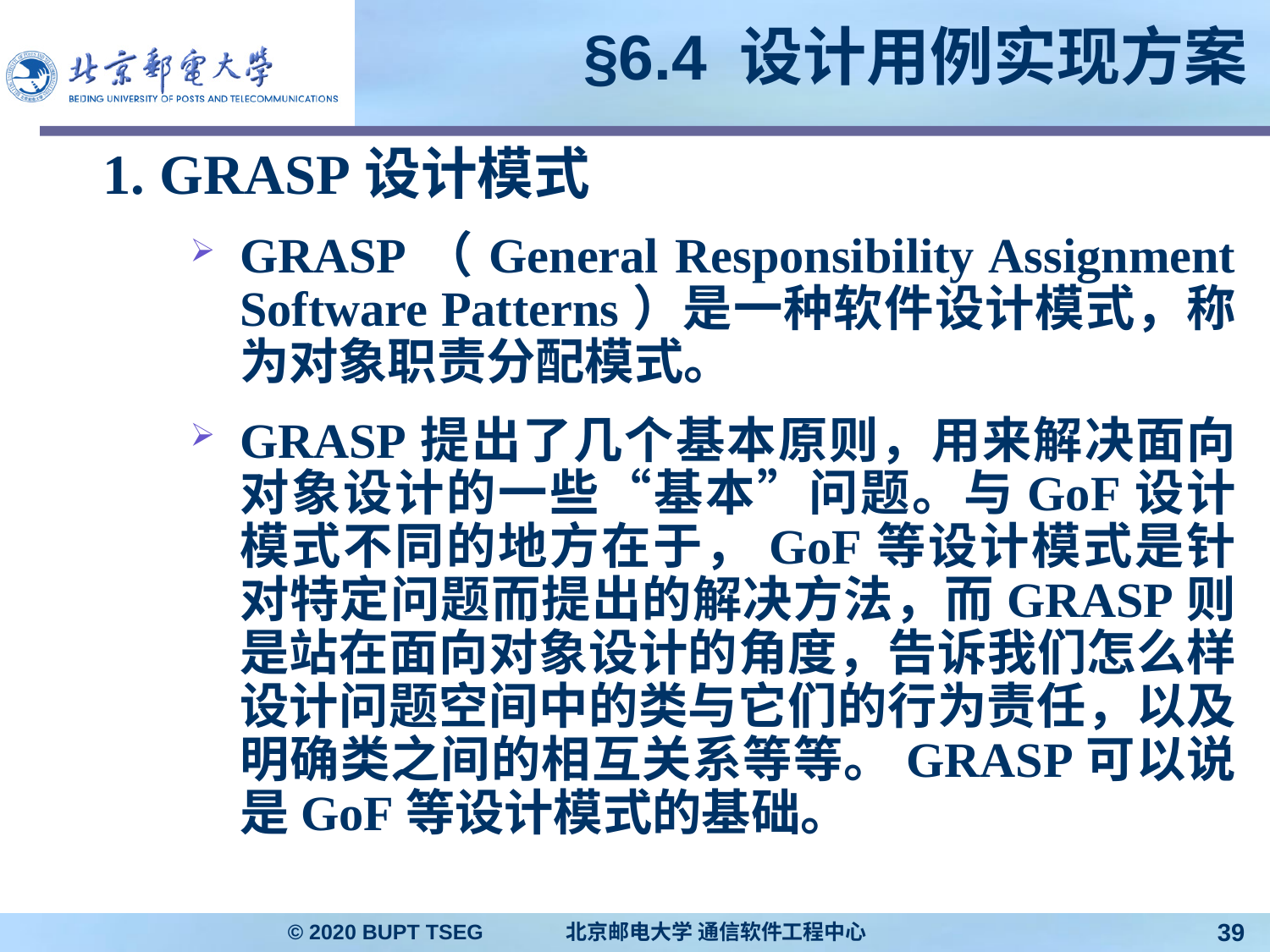

# §6.4 设计用例实现方案
1. GRASP设计模式
GRASP（General Responsibility Assignment Software Patterns）是一种软件设计模式，称为对象职责分配模式。
GRASP提出了几个基本原则，用来解决面向对象设计的一些“基本”问题。与GoF设计模式不同的地方在于，GoF等设计模式是针对特定问题而提出的解决方法，而GRASP则是站在面向对象设计的角度，告诉我们怎么样设计问题空间中的类与它们的行为责任，以及明确类之间的相互关系等等。GRASP可以说是GoF等设计模式的基础。

© 2020 BUPT TSEG             北京邮电大学 通信软件工程中心